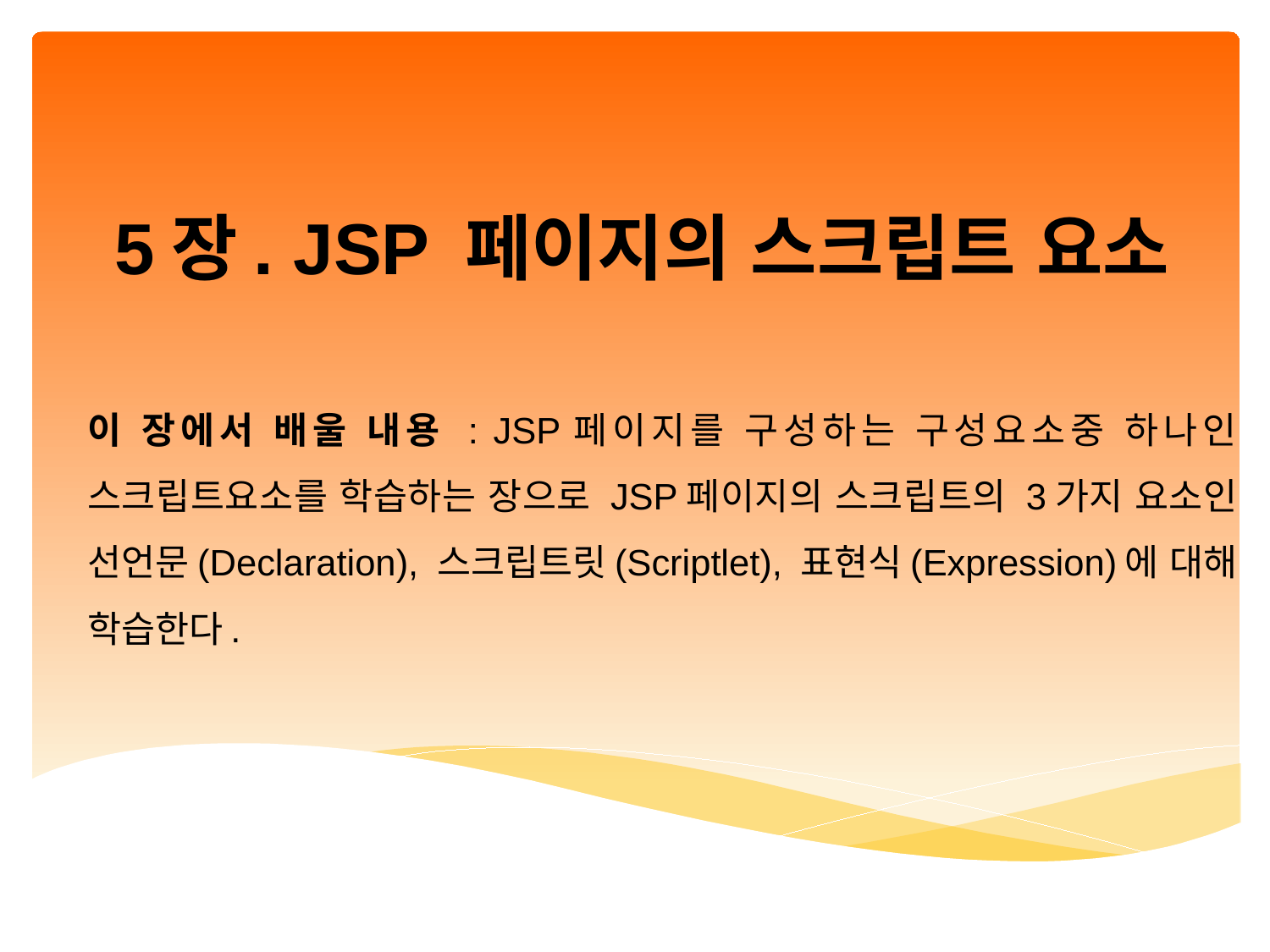

# 5장. JSP 페이지의 스크립트 요소
이 장에서 배울 내용 : JSP페이지를 구성하는 구성요소중 하나인 스크립트요소를 학습하는 장으로 JSP페이지의 스크립트의 3가지 요소인 선언문(Declaration), 스크립트릿(Scriptlet), 표현식(Expression)에 대해 학습한다.